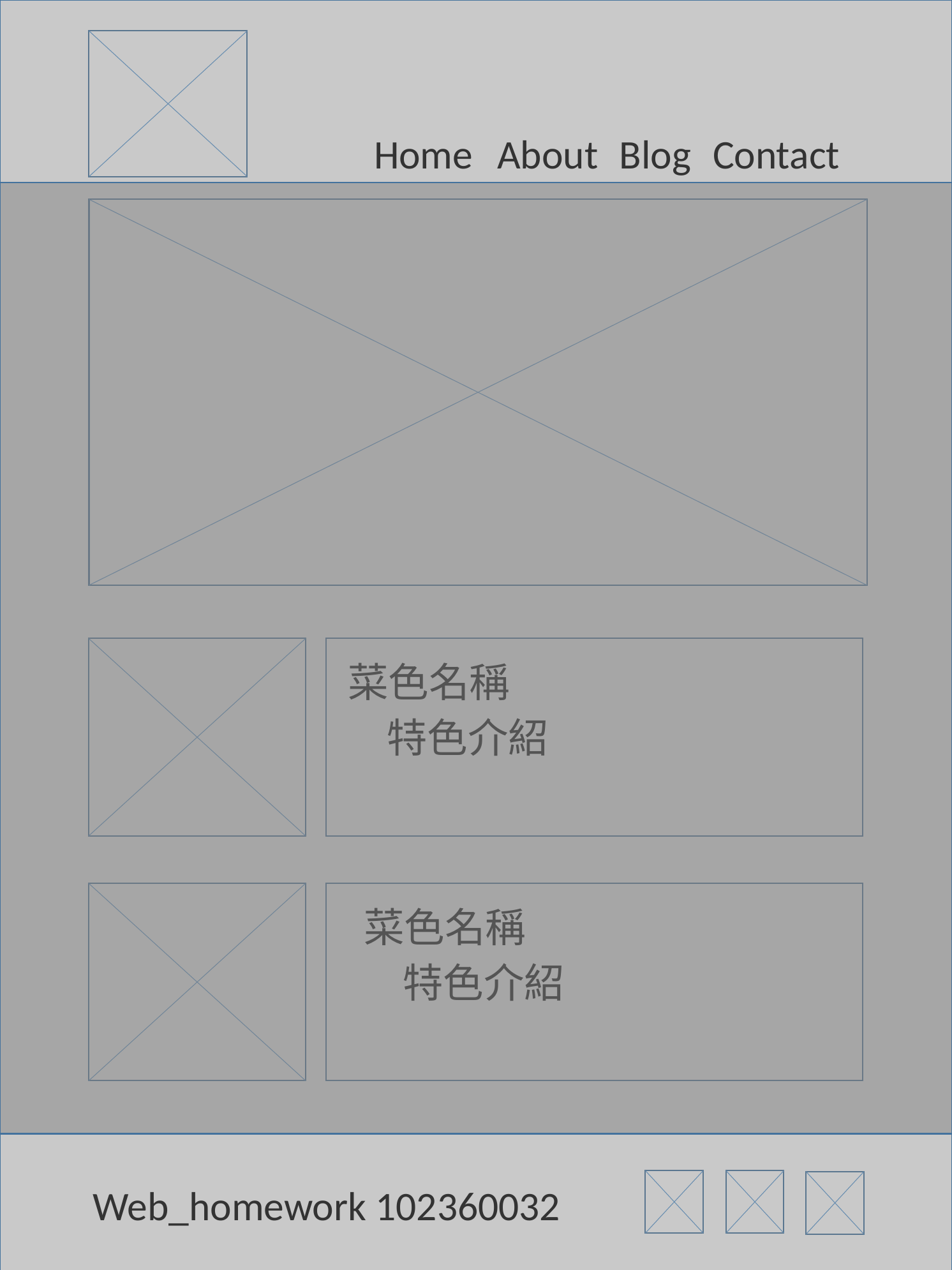

Home
About
Blog
Contact

菜色名稱
特色介紹

菜色名稱
特色介紹

Web_homework 102360032